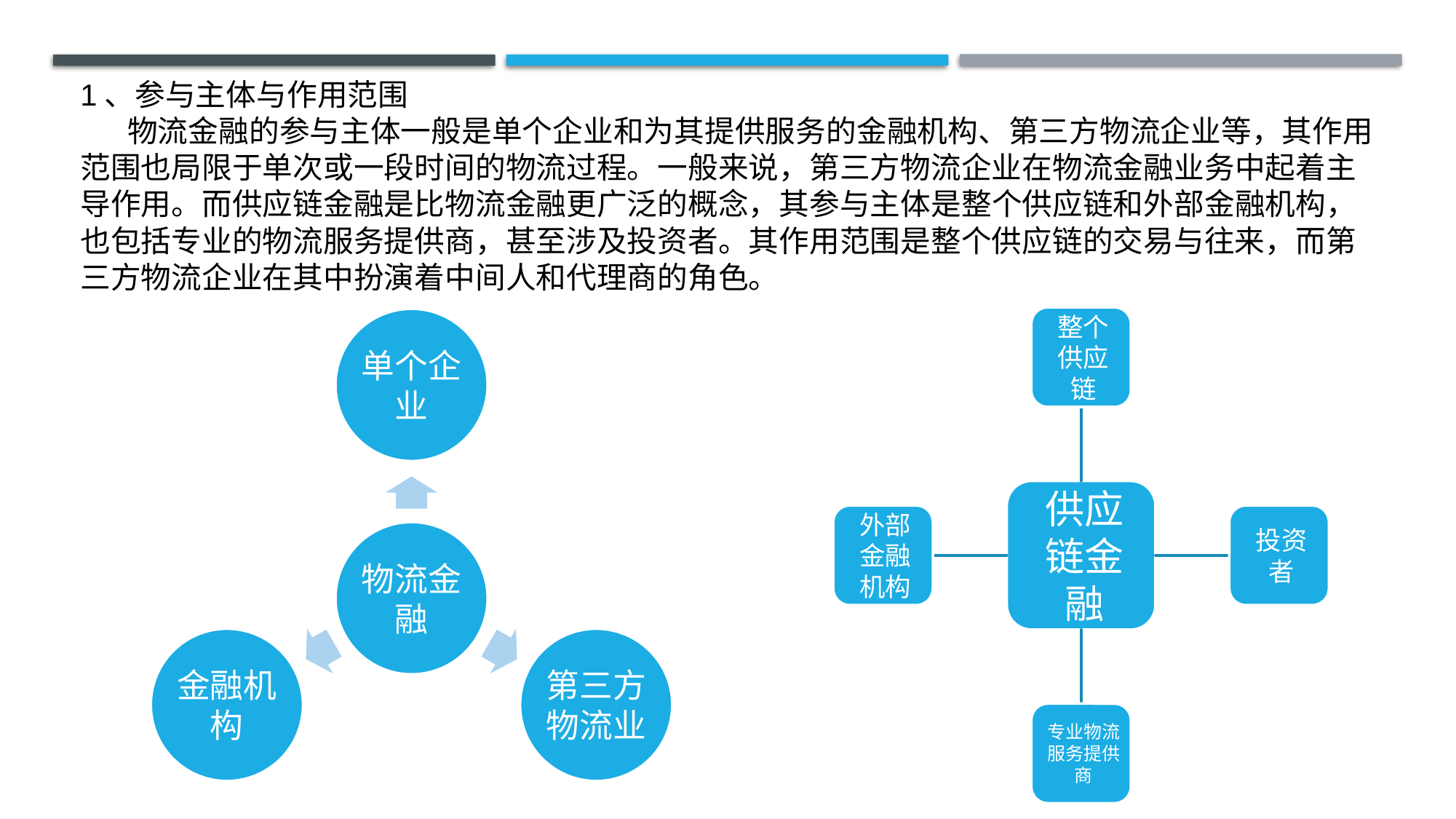

# 1、参与主体与作用范围 物流金融的参与主体一般是单个企业和为其提供服务的金融机构、第三方物流企业等，其作用范围也局限于单次或一段时间的物流过程。一般来说，第三方物流企业在物流金融业务中起着主导作用。而供应链金融是比物流金融更广泛的概念，其参与主体是整个供应链和外部金融机构，也包括专业的物流服务提供商，甚至涉及投资者。其作用范围是整个供应链的交易与往来，而第三方物流企业在其中扮演着中间人和代理商的角色。

供应链金融
整个供应链
投资者
专业物流服务提供商
外部金融机构
物流金融

单个企业

第三方物流业

金融机构